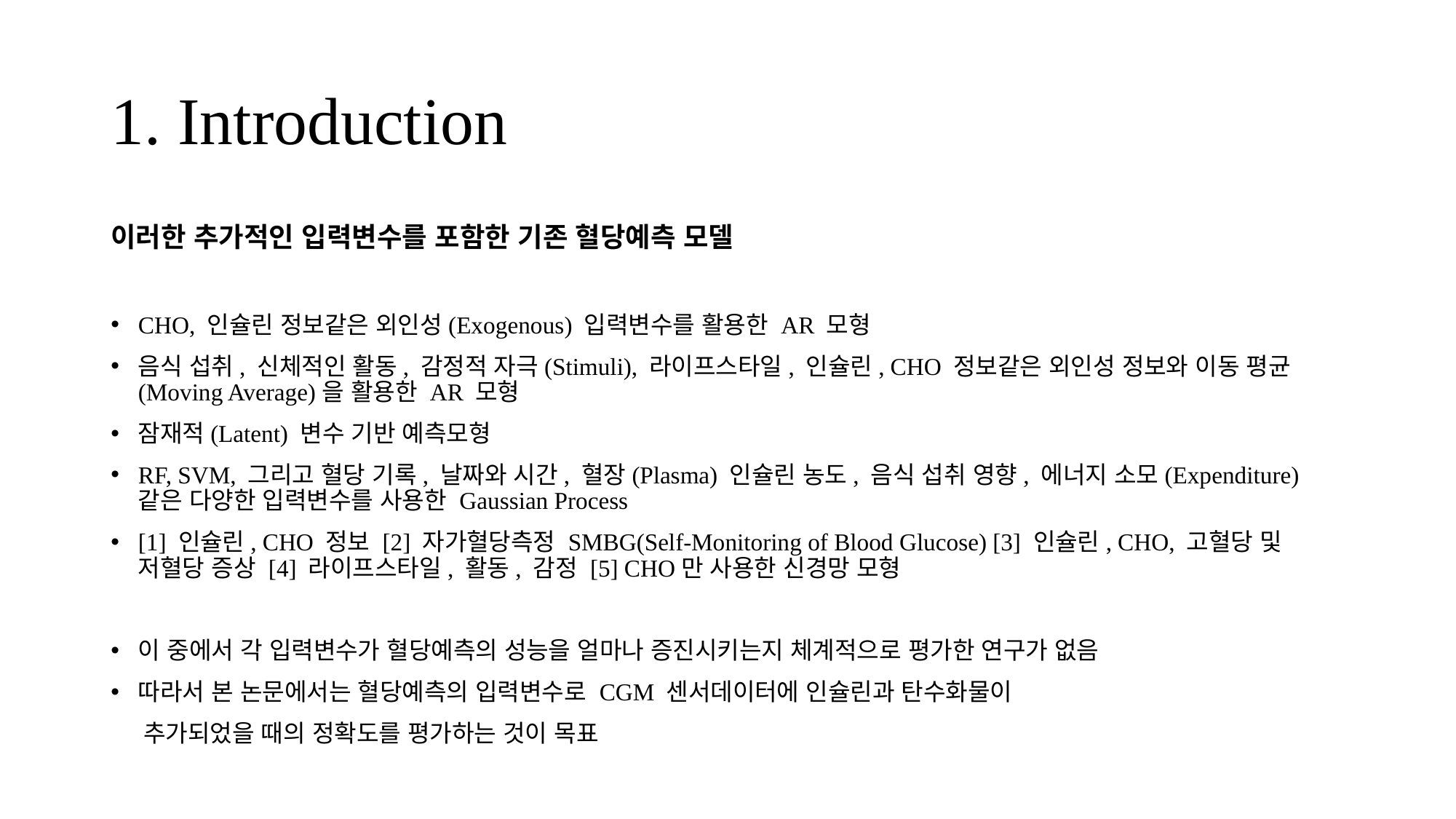

# 1. Introduction
이러한 추가적인 입력변수를 포함한 기존 혈당예측 모델

CHO, 인슐린 정보같은 외인성(Exogenous) 입력변수를 활용한 AR 모형
음식 섭취, 신체적인 활동, 감정적 자극(Stimuli), 라이프스타일, 인슐린, CHO 정보같은 외인성 정보와 이동 평균(Moving Average)을 활용한 AR 모형
잠재적(Latent) 변수 기반 예측모형
RF, SVM, 그리고 혈당 기록, 날짜와 시간, 혈장(Plasma) 인슐린 농도, 음식 섭취 영향, 에너지 소모(Expenditure)같은 다양한 입력변수를 사용한 Gaussian Process
[1] 인슐린, CHO 정보 [2] 자가혈당측정 SMBG(Self-Monitoring of Blood Glucose) [3] 인슐린, CHO, 고혈당 및 저혈당 증상 [4] 라이프스타일, 활동, 감정 [5] CHO만 사용한 신경망 모형

이 중에서 각 입력변수가 혈당예측의 성능을 얼마나 증진시키는지 체계적으로 평가한 연구가 없음
따라서 본 논문에서는 혈당예측의 입력변수로 CGM 센서데이터에 인슐린과 탄수화물이
    추가되었을 때의 정확도를 평가하는 것이 목표